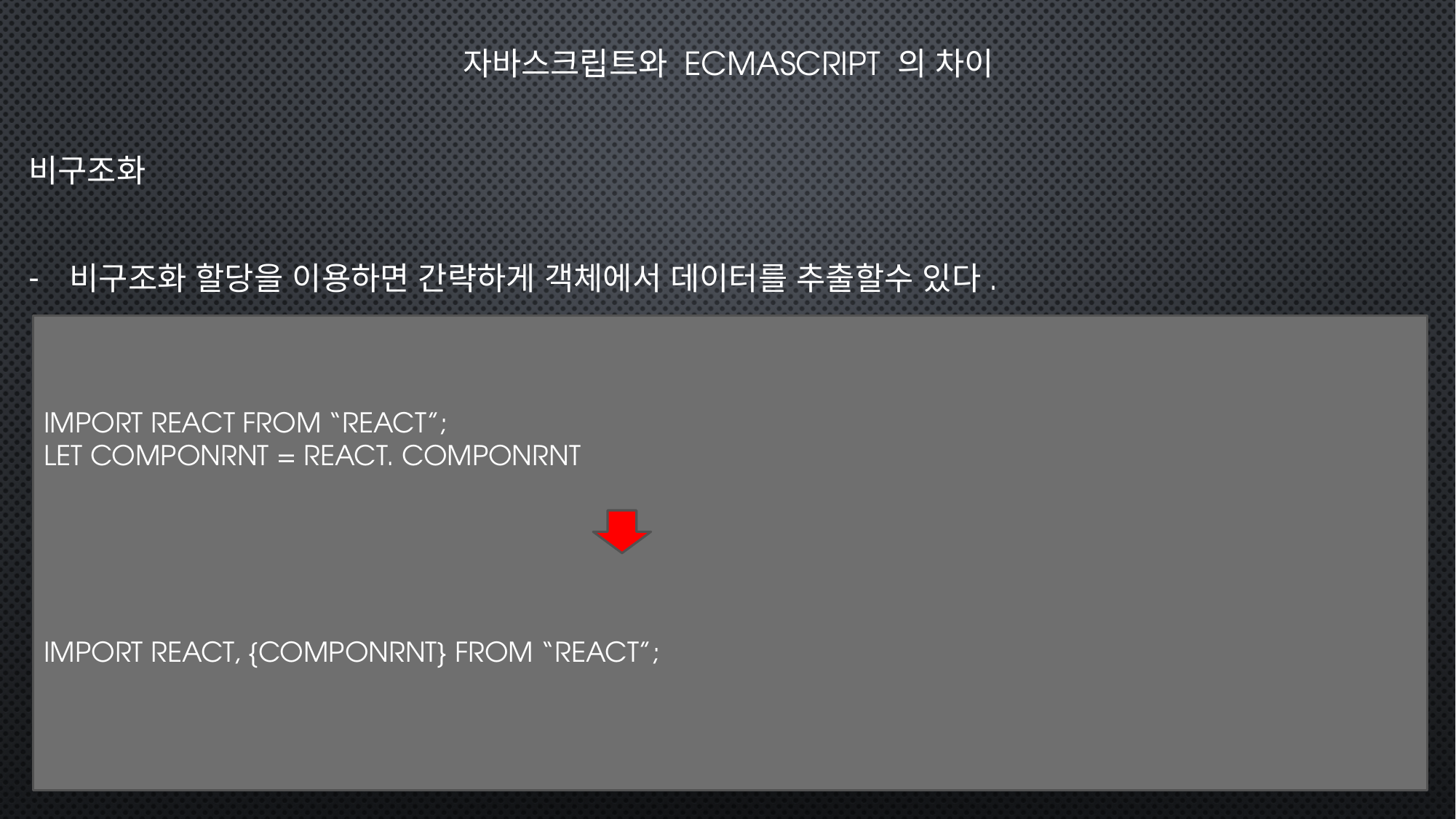

자바스크립트와 ECMAScript 의 차이

비구조화

비구조화 할당을 이용하면 간략하게 객체에서 데이터를 추출할수 있다.

IMPORT REACT FROM “REACT”;
LET COMPONRNT = REACT. COMPONRNT

IMPORT REACT, {COMPONRNT} FROM “REACT”;